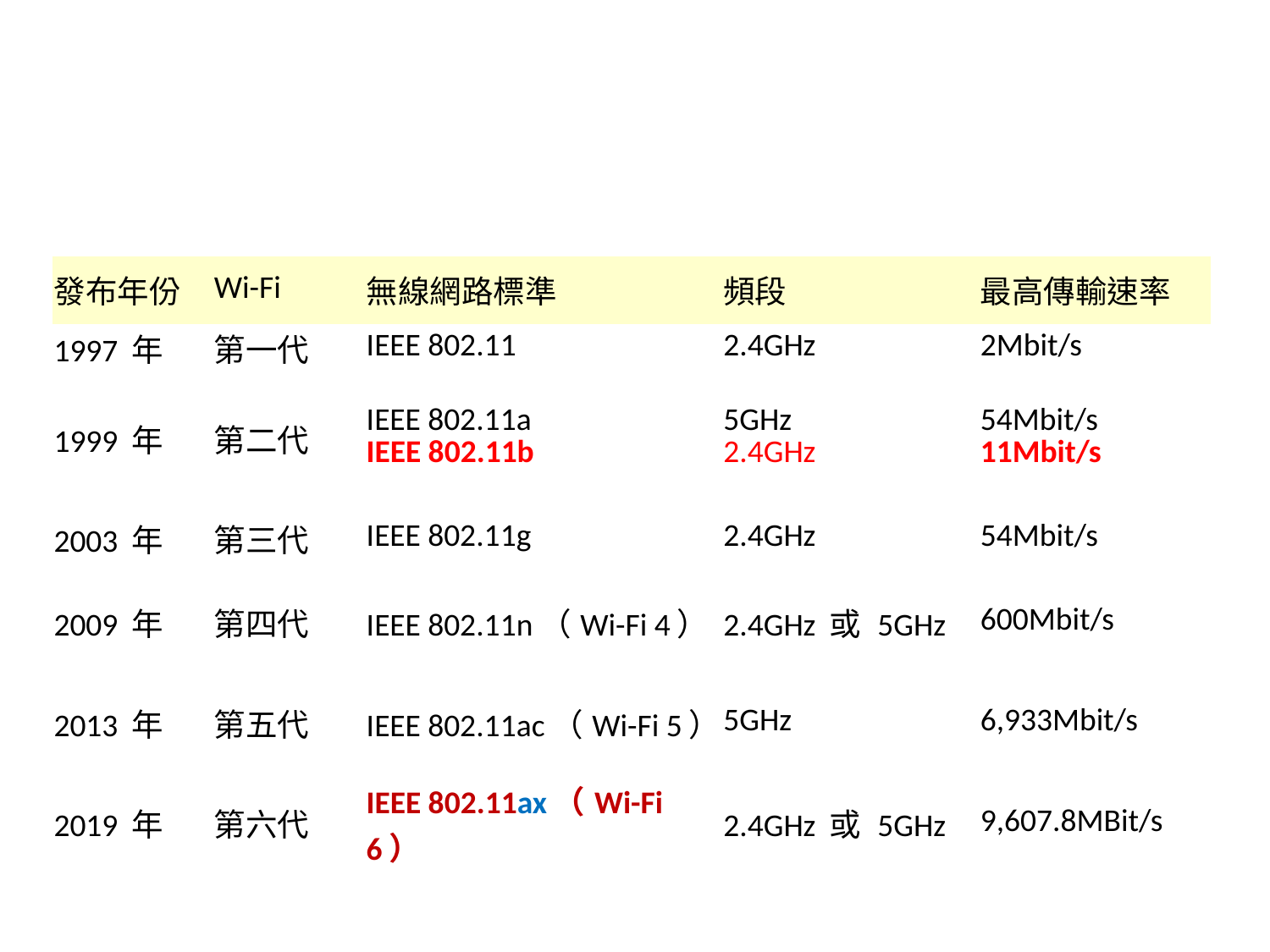

#
| 發布年份 | Wi-Fi | 無線網路標準 | 頻段 | 最高傳輸速率 |
| --- | --- | --- | --- | --- |
| 1997 年 | 第一代 | IEEE 802.11 | 2.4GHz | 2Mbit/s |
| 1999 年 | 第二代 | IEEE 802.11a IEEE 802.11b | 5GHz 2.4GHz | 54Mbit/s 11Mbit/s |
| 2003 年 | 第三代 | IEEE 802.11g | 2.4GHz | 54Mbit/s |
| 2009 年 | 第四代 | IEEE 802.11n（Wi-Fi 4） | 2.4GHz 或 5GHz | 600Mbit/s |
| 2013 年 | 第五代 | IEEE 802.11ac（Wi-Fi 5） | 5GHz | 6,933Mbit/s |
| 2019 年 | 第六代 | IEEE 802.11ax（Wi-Fi 6） | 2.4GHz 或 5GHz | 9,607.8MBit/s |